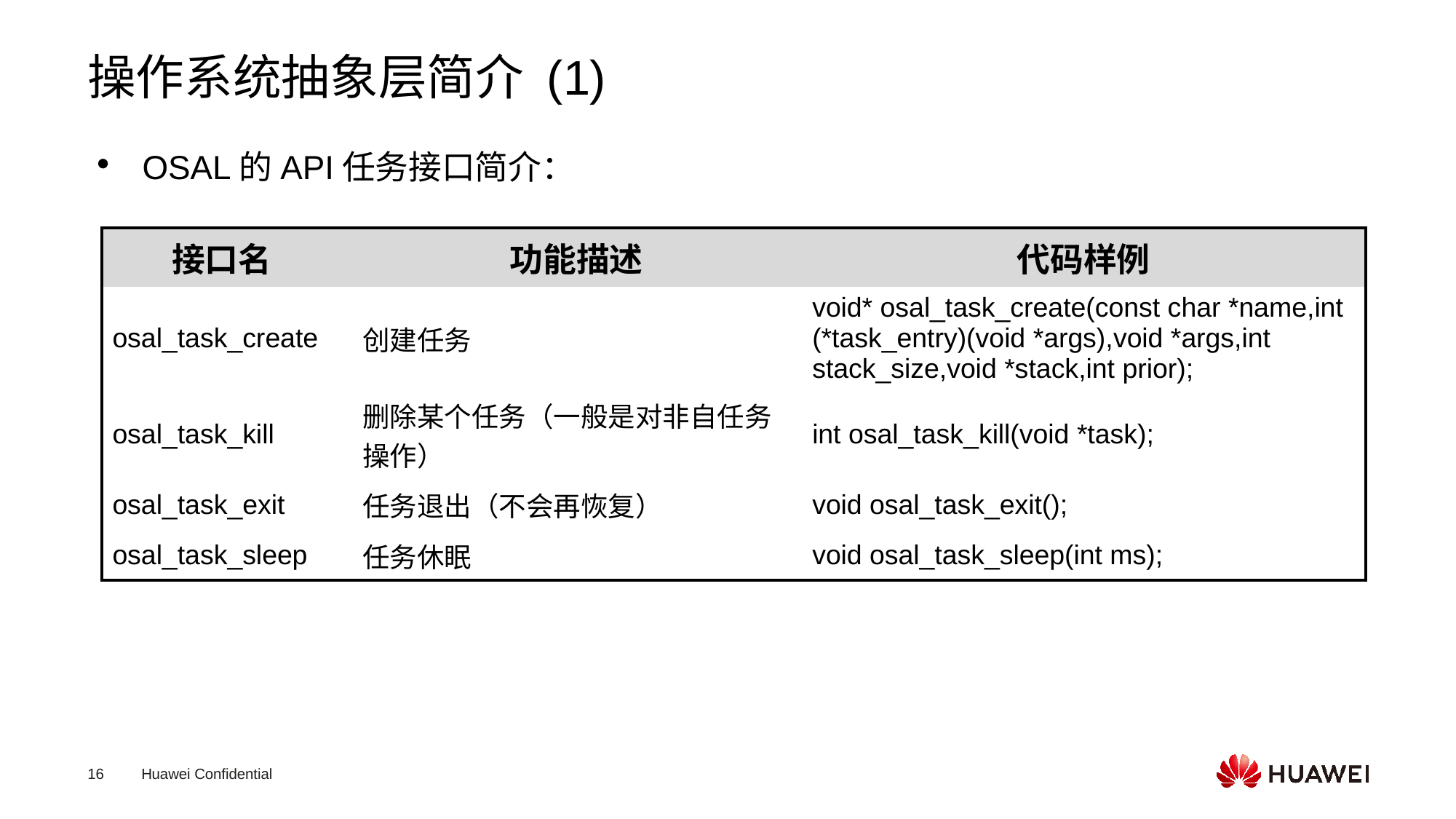

# 操作系统抽象层简介 (1)
 OSAL的API任务接口简介：
| 接口名 | 功能描述 | 代码样例 |
| --- | --- | --- |
| osal\_task\_create | 创建任务 | void\* osal\_task\_create(const char \*name,int (\*task\_entry)(void \*args),void \*args,int stack\_size,void \*stack,int prior); |
| osal\_task\_kill | 删除某个任务（一般是对非自任务操作） | int osal\_task\_kill(void \*task); |
| osal\_task\_exit | 任务退出（不会再恢复） | void osal\_task\_exit(); |
| osal\_task\_sleep | 任务休眠 | void osal\_task\_sleep(int ms); |